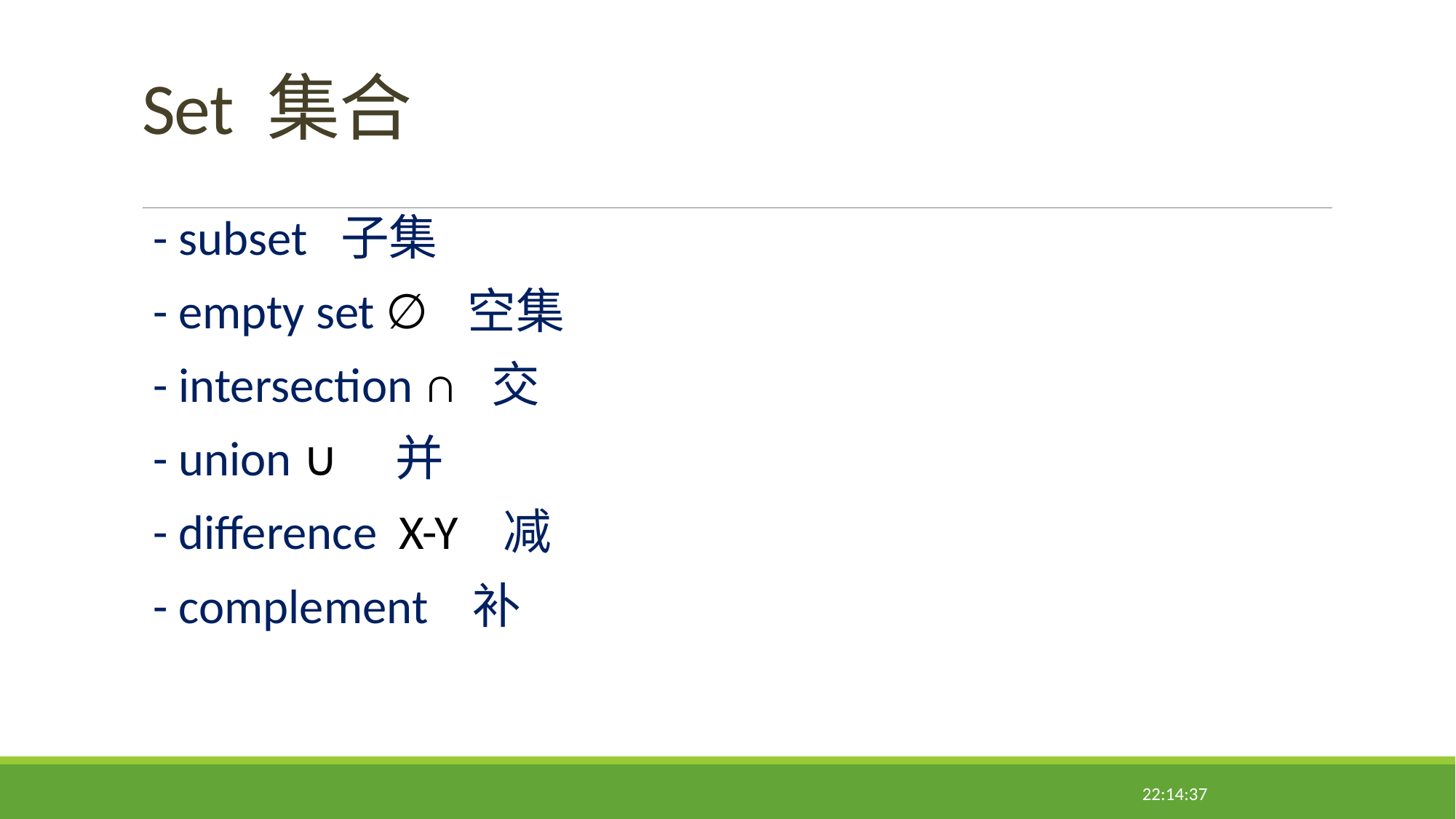

# Set 集合
 - subset  子集
 - empty set ∅  空集
 - intersection ∩  交
 - union ∪   并
 - difference  X-Y   减
 - complement   补
22:14:37